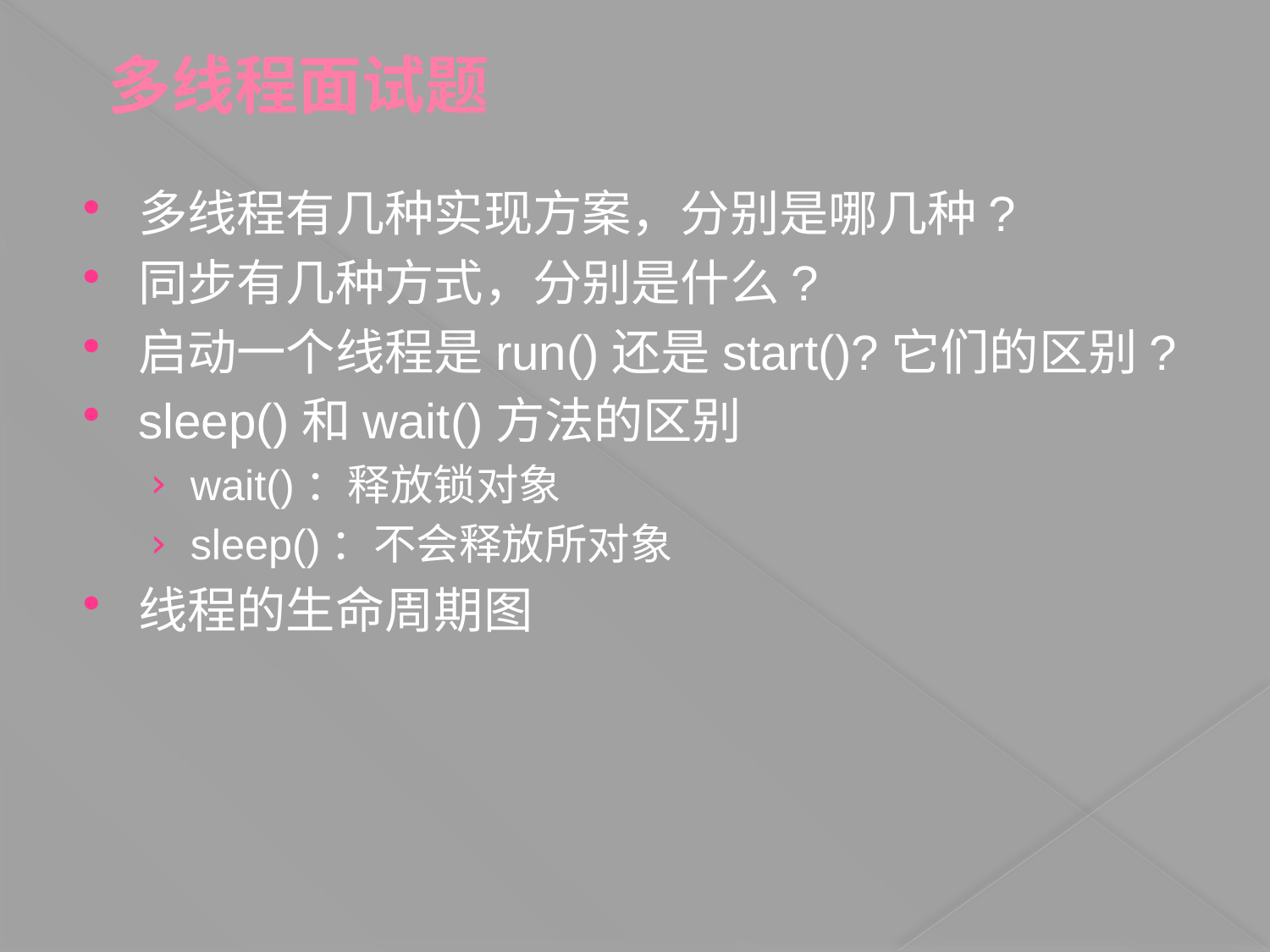

# 多线程面试题
多线程有几种实现方案，分别是哪几种?
同步有几种方式，分别是什么?
启动一个线程是run()还是start()?它们的区别?
sleep()和wait()方法的区别
wait()：释放锁对象
sleep()：不会释放所对象
线程的生命周期图